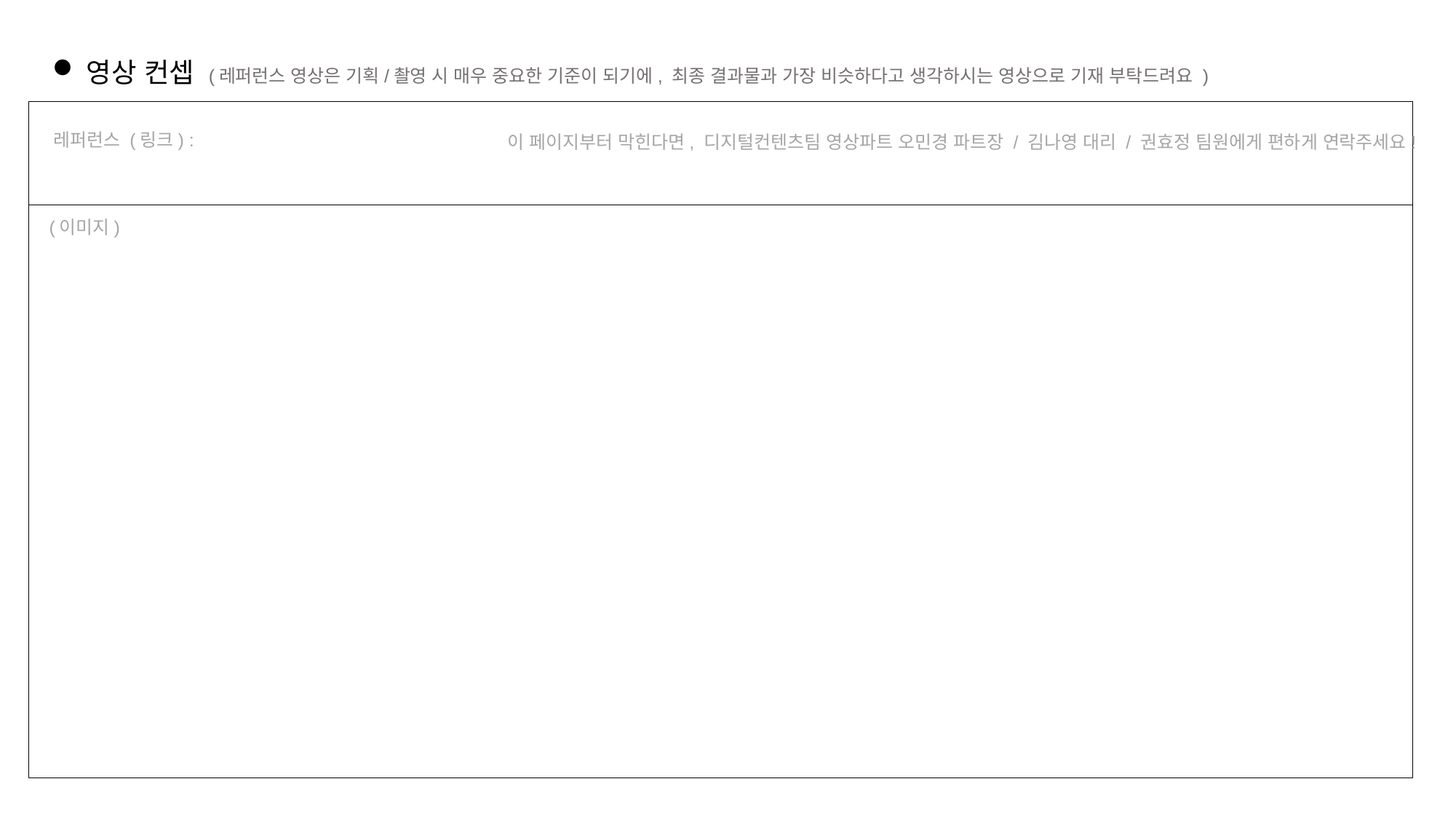

영상 컨셉 (레퍼런스 영상은 기획/촬영 시 매우 중요한 기준이 되기에, 최종 결과물과 가장 비슷하다고 생각하시는 영상으로 기재 부탁드려요 )

   레퍼런스 (링크) :

   (이미지)

이 페이지부터 막힌다면, 디지털컨텐츠팀 영상파트 오민경 파트장 / 김나영 대리 / 권효정 팀원에게 편하게 연락주세요!